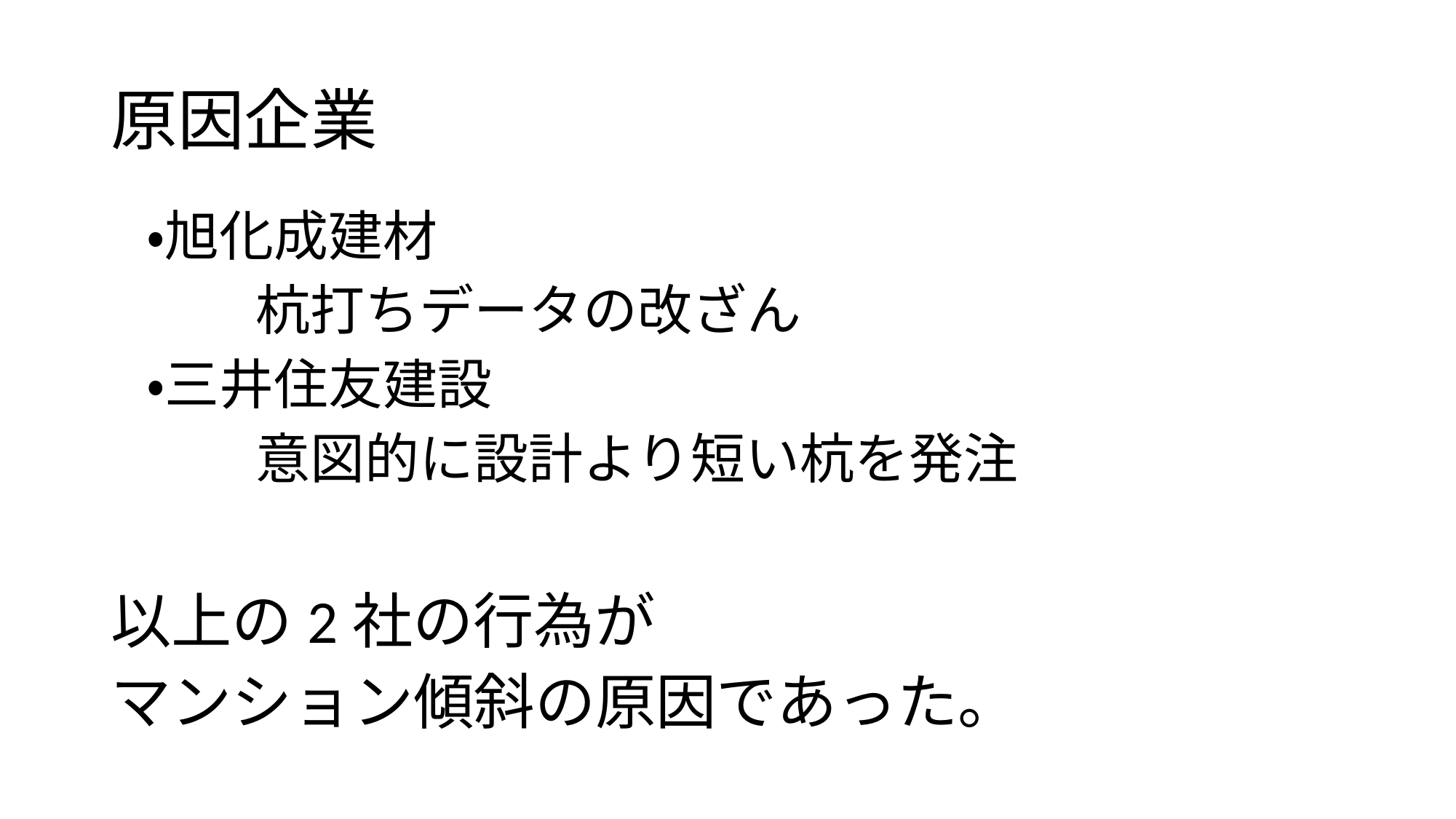

# 原因企業

・旭化成建材
　　杭打ちデータの改ざん
・三井住友建設
　　意図的に設計より短い杭を発注
以上の2社の行為が
マンション傾斜の原因であった。